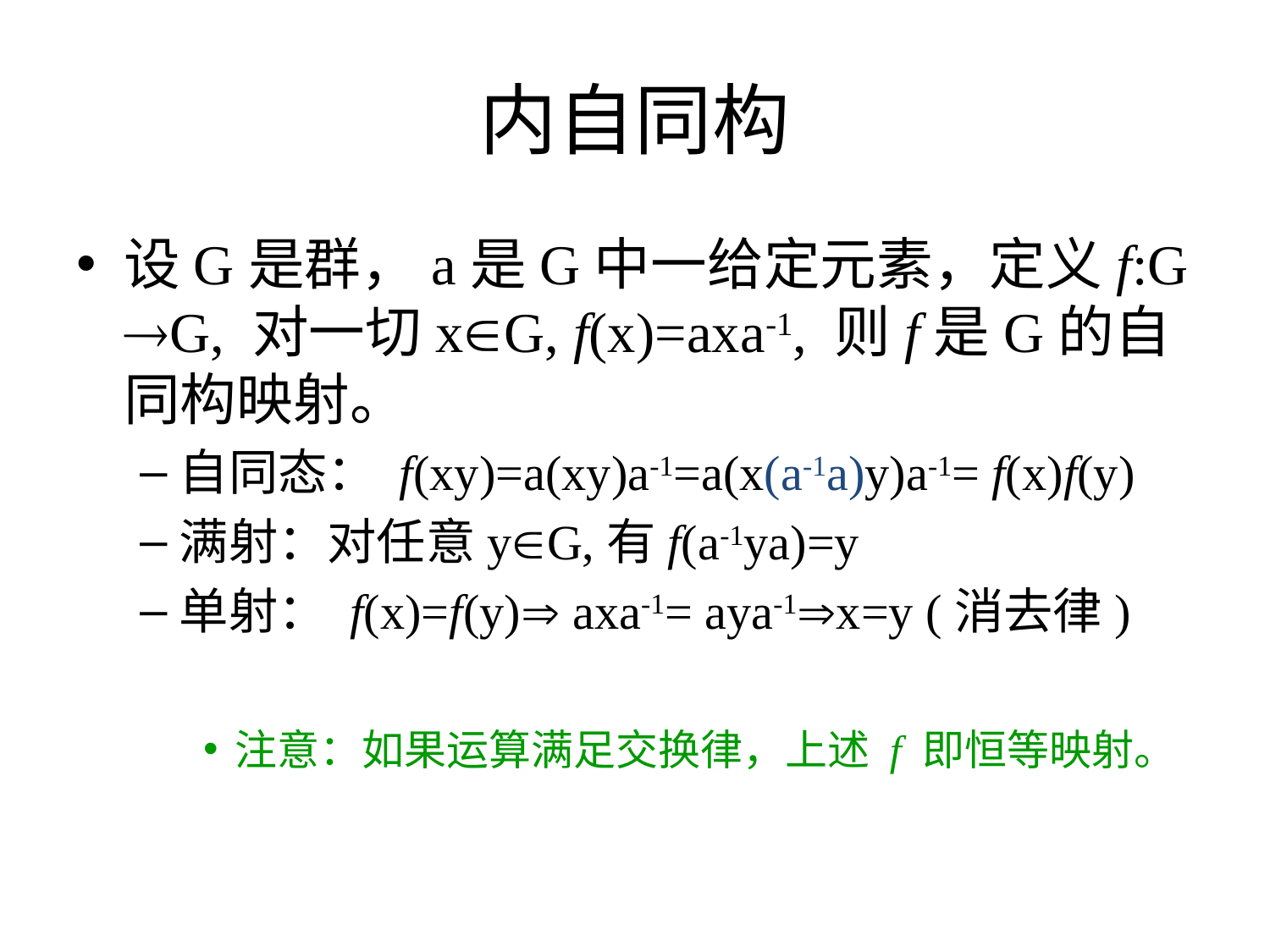

# 内自同构
设G是群，a是G中一给定元素，定义f:G →G, 对一切x∈G, f(x)=axa-1, 则f是G的自同构映射。
自同态： f(xy)=a(xy)a-1=a(x(a-1a)y)a-1= f(x)f(y)
满射：对任意y∈G,有f(a-1ya)=y
单射： f(x)=f(y)⇒ axa-1= aya-1⇒x=y (消去律)

注意：如果运算满足交换律，上述 f 即恒等映射。